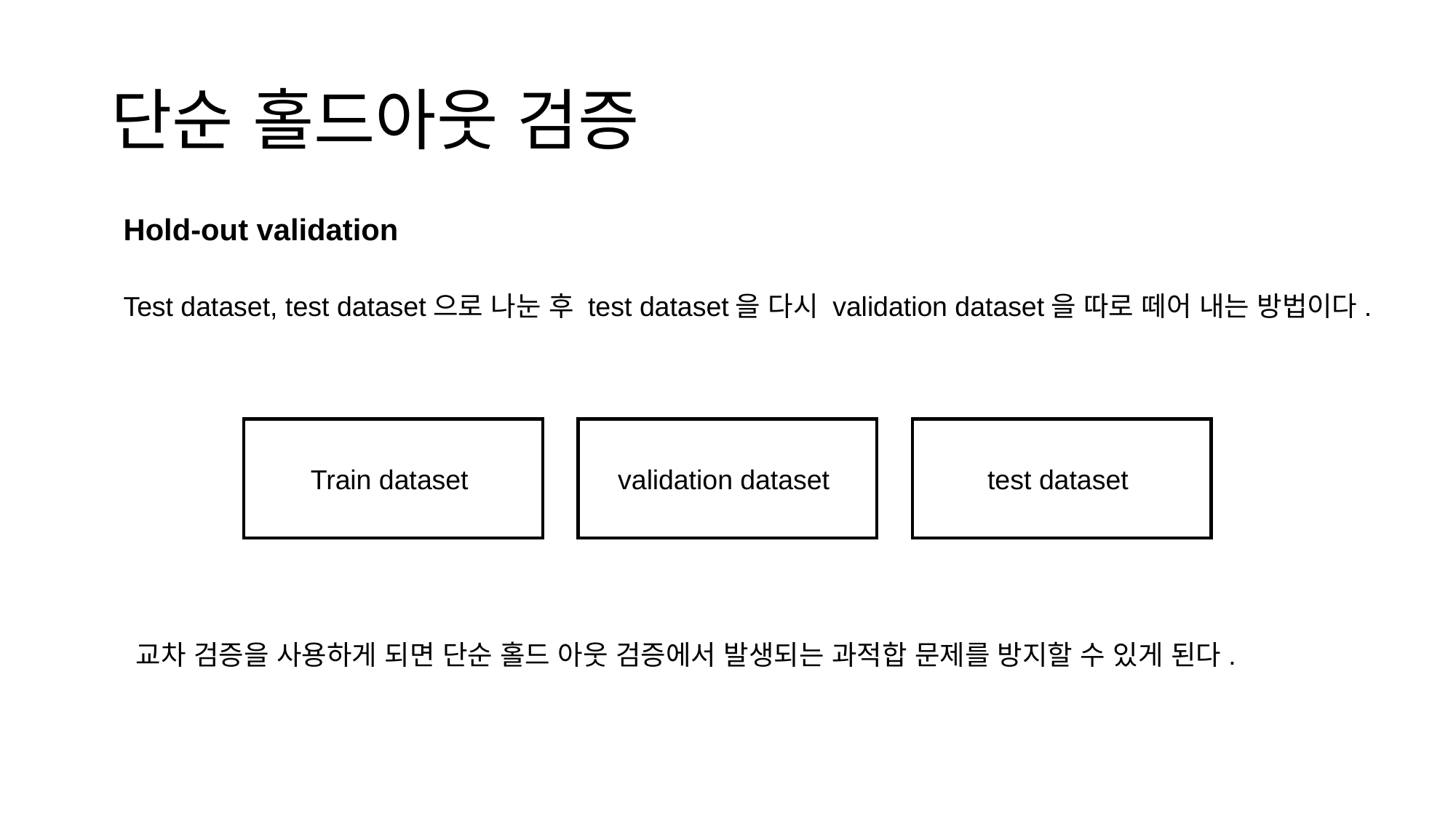

# 단순 홀드아웃 검증
Hold-out validation
Test dataset, test dataset으로 나눈 후 test dataset을 다시 validation dataset을 따로 떼어 내는 방법이다.
Train dataset
validation dataset
test dataset
교차 검증을 사용하게 되면 단순 홀드 아웃 검증에서 발생되는 과적합 문제를 방지할 수 있게 된다.